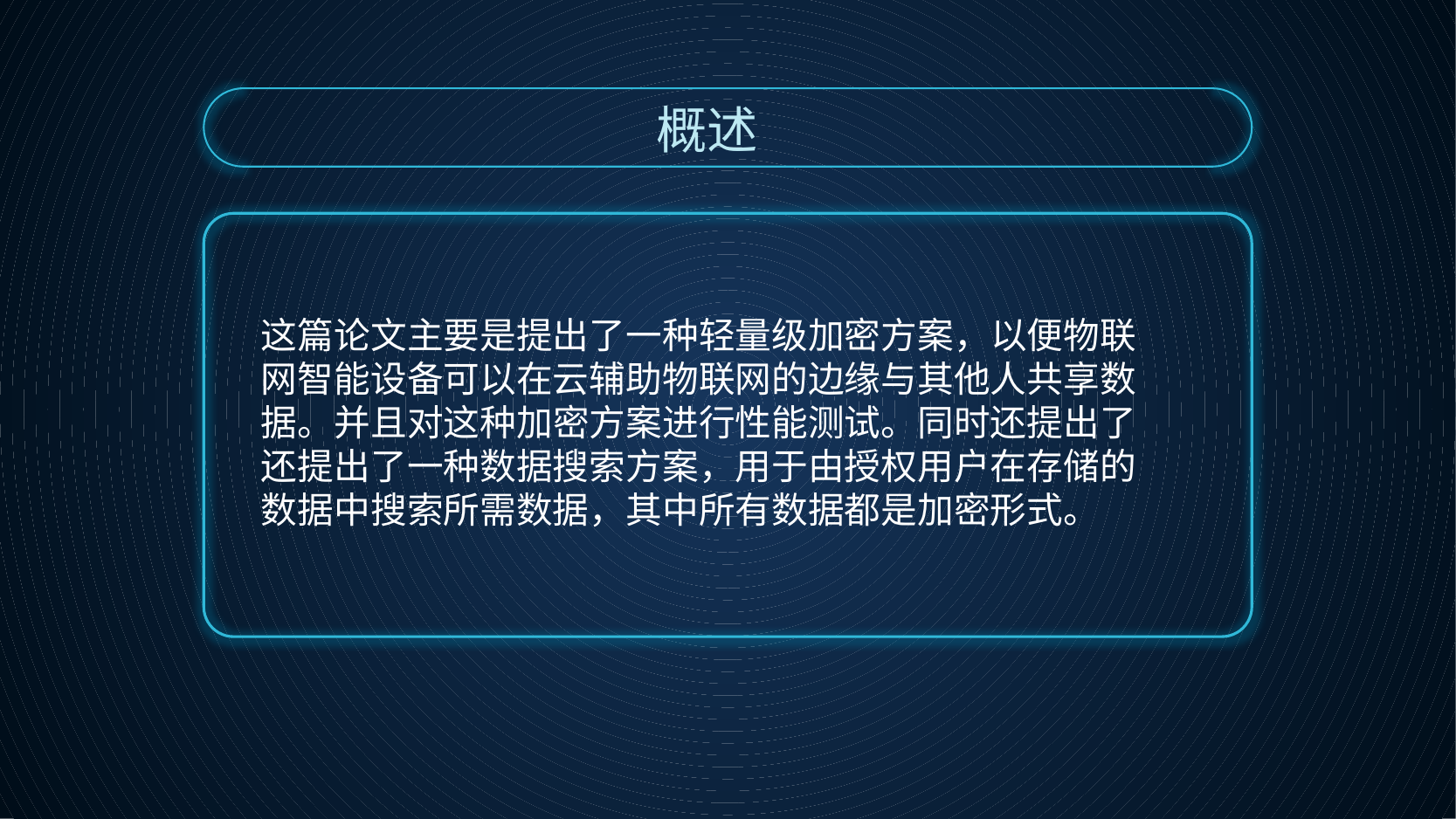

概述

这篇论文主要是提出了一种轻量级加密方案，以便物联网智能设备可以在云辅助物联网的边缘与其他人共享数据。并且对这种加密方案进行性能测试。同时还提出了还提出了一种数据搜索方案，用于由授权用户在存储的数据中搜索所需数据，其中所有数据都是加密形式。